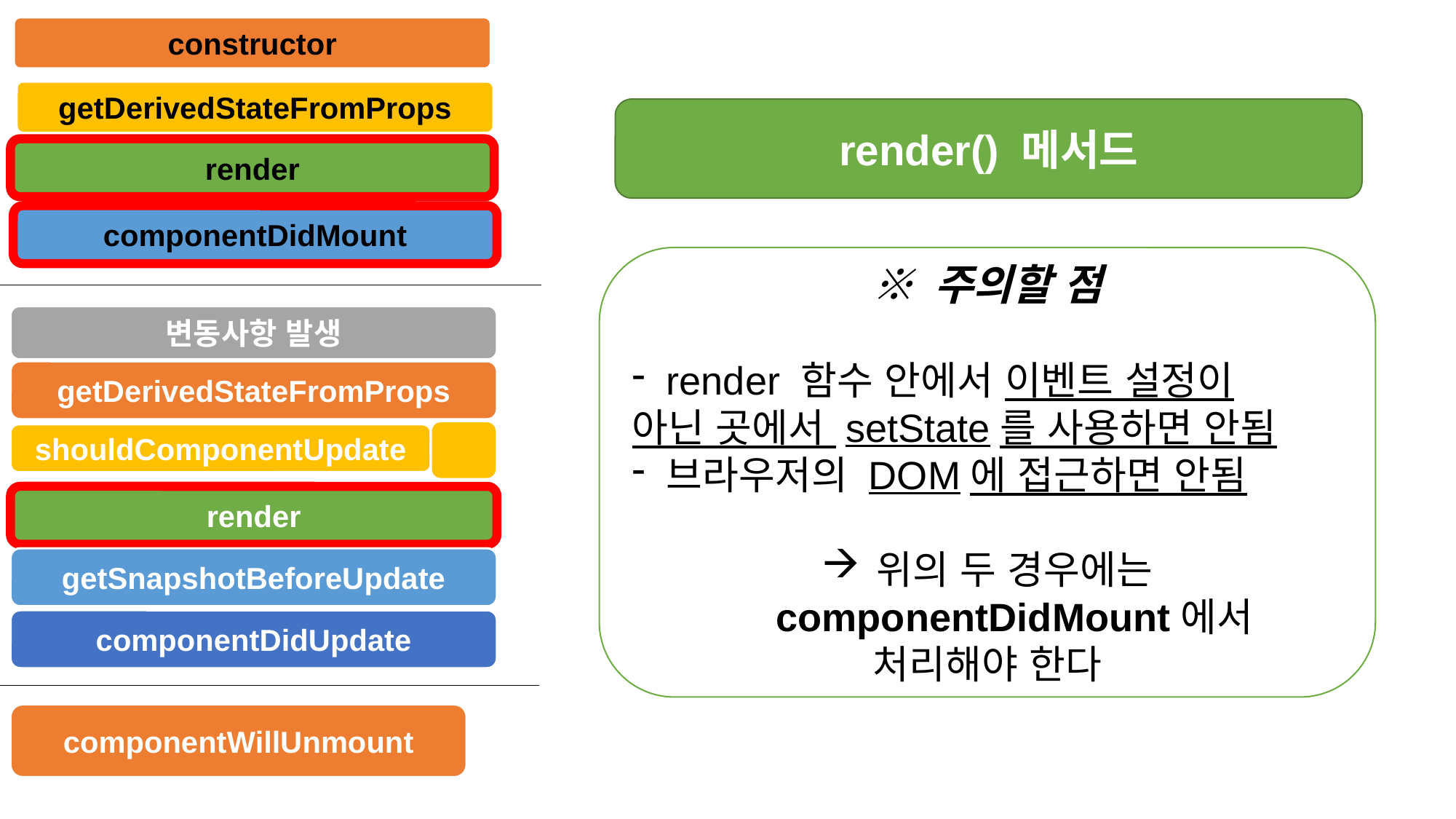

constructor
getDerivedStateFromProps
render
componentDidMount
render() 메서드
※ 주의할 점

render 함수 안에서 이벤트 설정이
아닌 곳에서 setState를 사용하면 안됨
브라우저의 DOM에 접근하면 안됨

위의 두 경우에는 componentDidMount에서
처리해야 한다
변동사항 발생
getDerivedStateFromProps

shouldComponentUpdate
render
getSnapshotBeforeUpdate
componentDidUpdate
componentWillUnmount